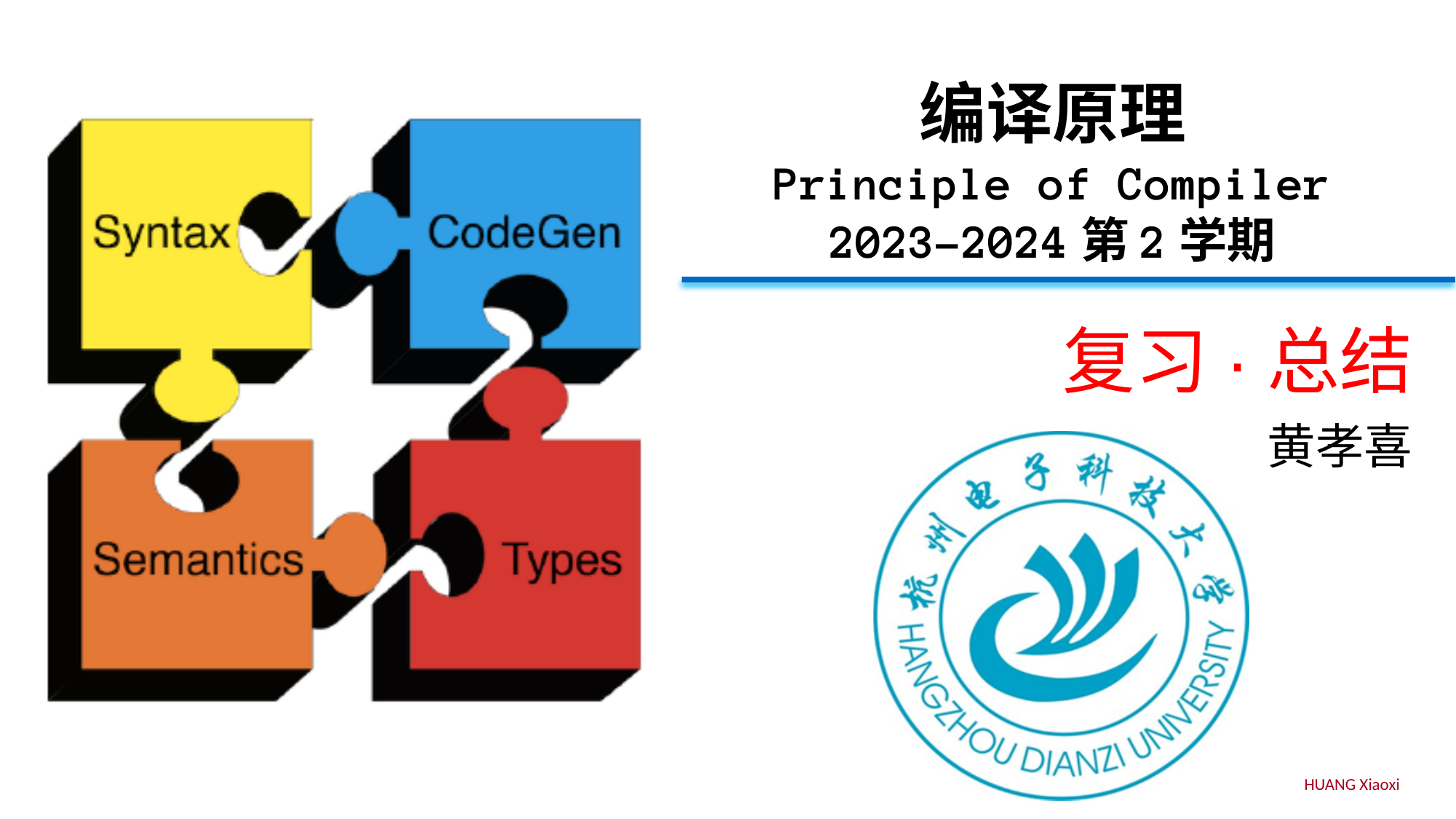

# 编译原理 Principle of Compiler 2023-2024第2学期
复习·总结
黄孝喜